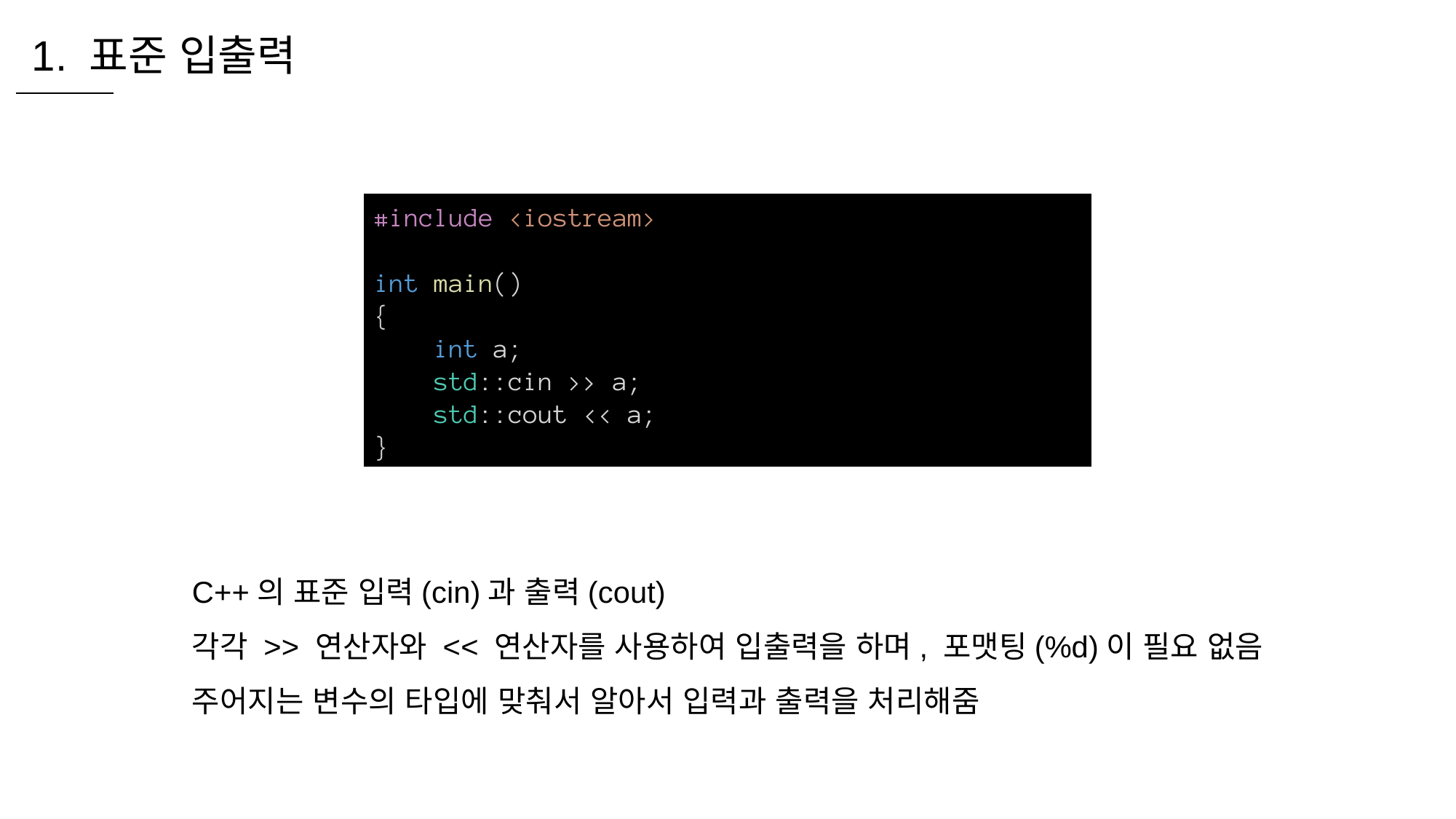

1. 표준 입출력
#include <iostream>
int main()
{
    int a;
    std::cin >> a;
    std::cout << a;
}
C++의 표준 입력(cin)과 출력(cout)
각각 >> 연산자와 << 연산자를 사용하여 입출력을 하며, 포맷팅(%d)이 필요 없음
주어지는 변수의 타입에 맞춰서 알아서 입력과 출력을 처리해줌